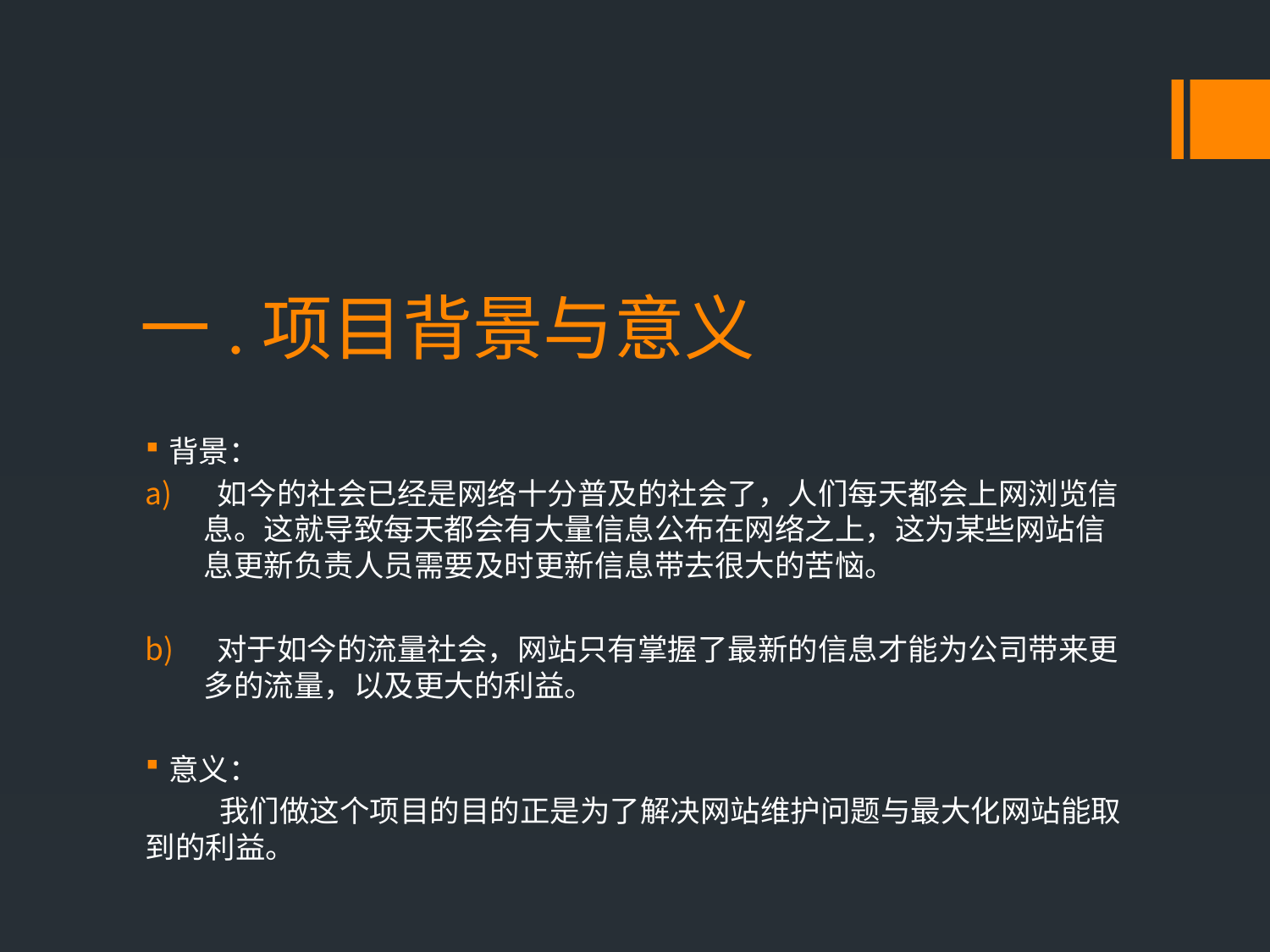

# 一.项目背景与意义

背景：
 如今的社会已经是网络十分普及的社会了，人们每天都会上网浏览信息。这就导致每天都会有大量信息公布在网络之上，这为某些网站信息更新负责人员需要及时更新信息带去很大的苦恼。

 对于如今的流量社会，网站只有掌握了最新的信息才能为公司带来更多的流量，以及更大的利益。

意义：
          我们做这个项目的目的正是为了解决网站维护问题与最大化网站能取到的利益。